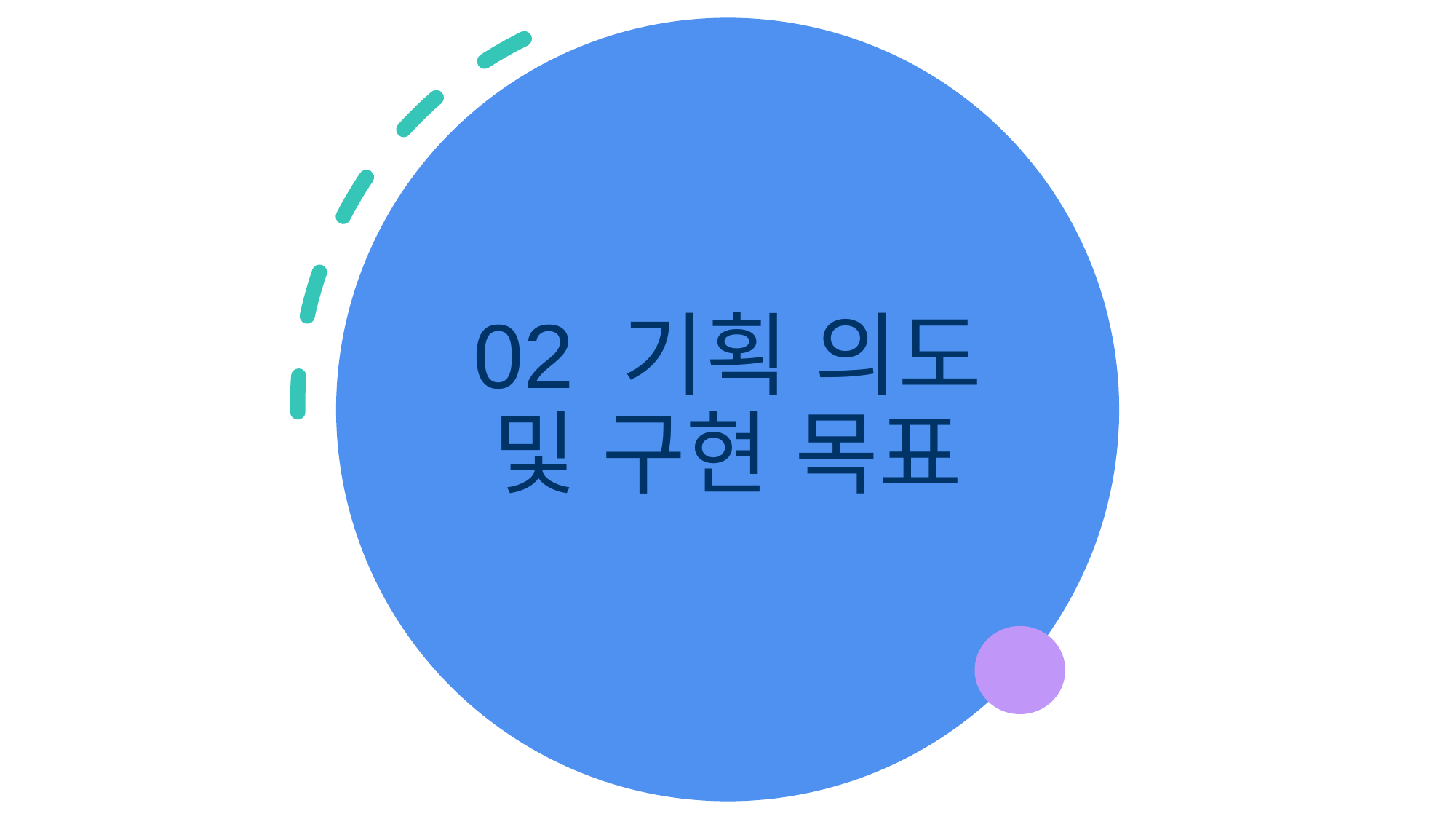

# 02 기획 의도 및 구현 목표